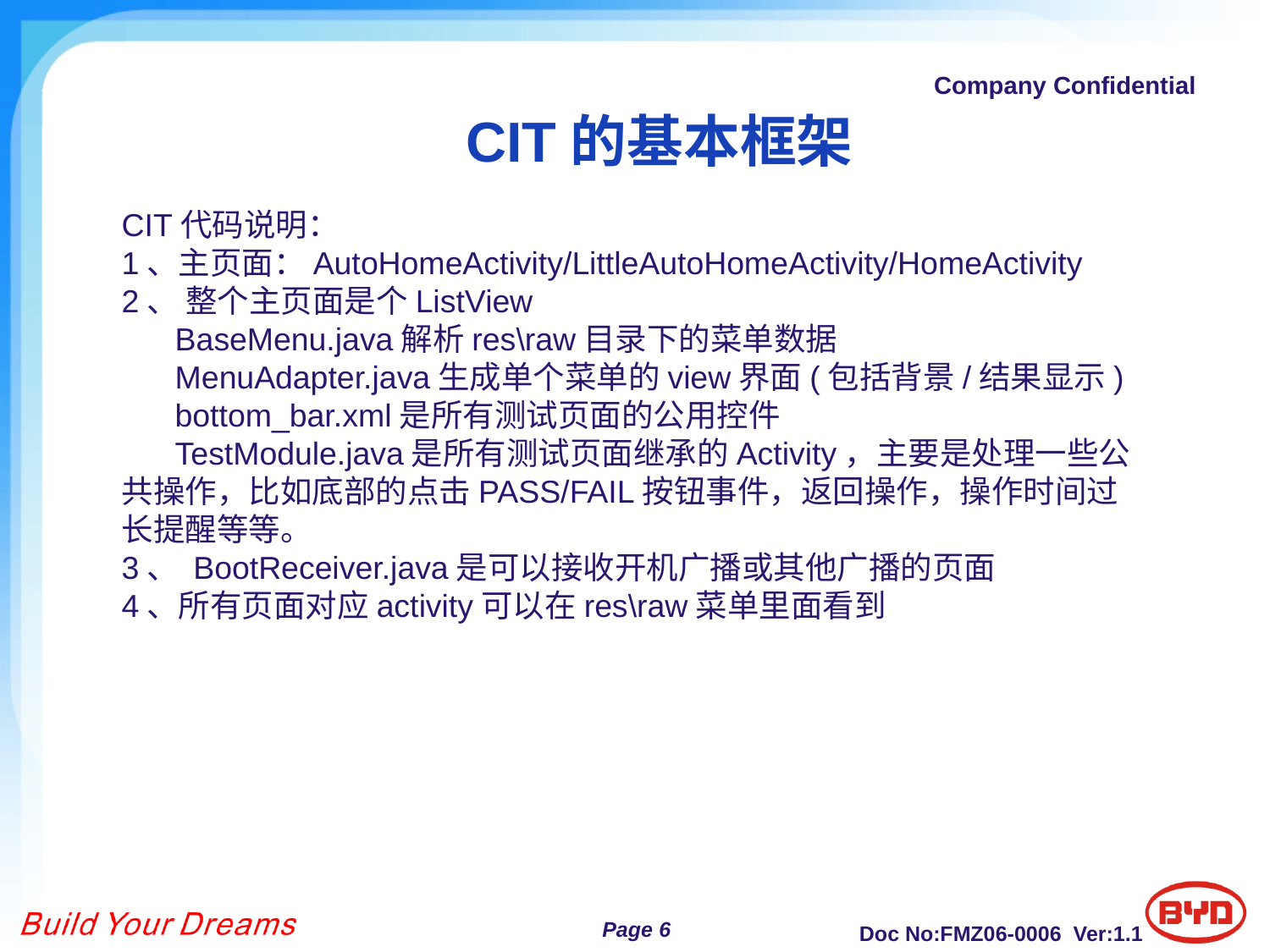

CIT的基本框架
CIT代码说明：
1、主页面：AutoHomeActivity/LittleAutoHomeActivity/HomeActivity
2、 整个主页面是个ListView
      BaseMenu.java解析res\raw目录下的菜单数据
      MenuAdapter.java生成单个菜单的view界面(包括背景/结果显示)
      bottom_bar.xml是所有测试页面的公用控件
      TestModule.java是所有测试页面继承的Activity，主要是处理一些公共操作，比如底部的点击PASS/FAIL按钮事件，返回操作，操作时间过长提醒等等。
3、 BootReceiver.java是可以接收开机广播或其他广播的页面
4、所有页面对应activity可以在res\raw菜单里面看到